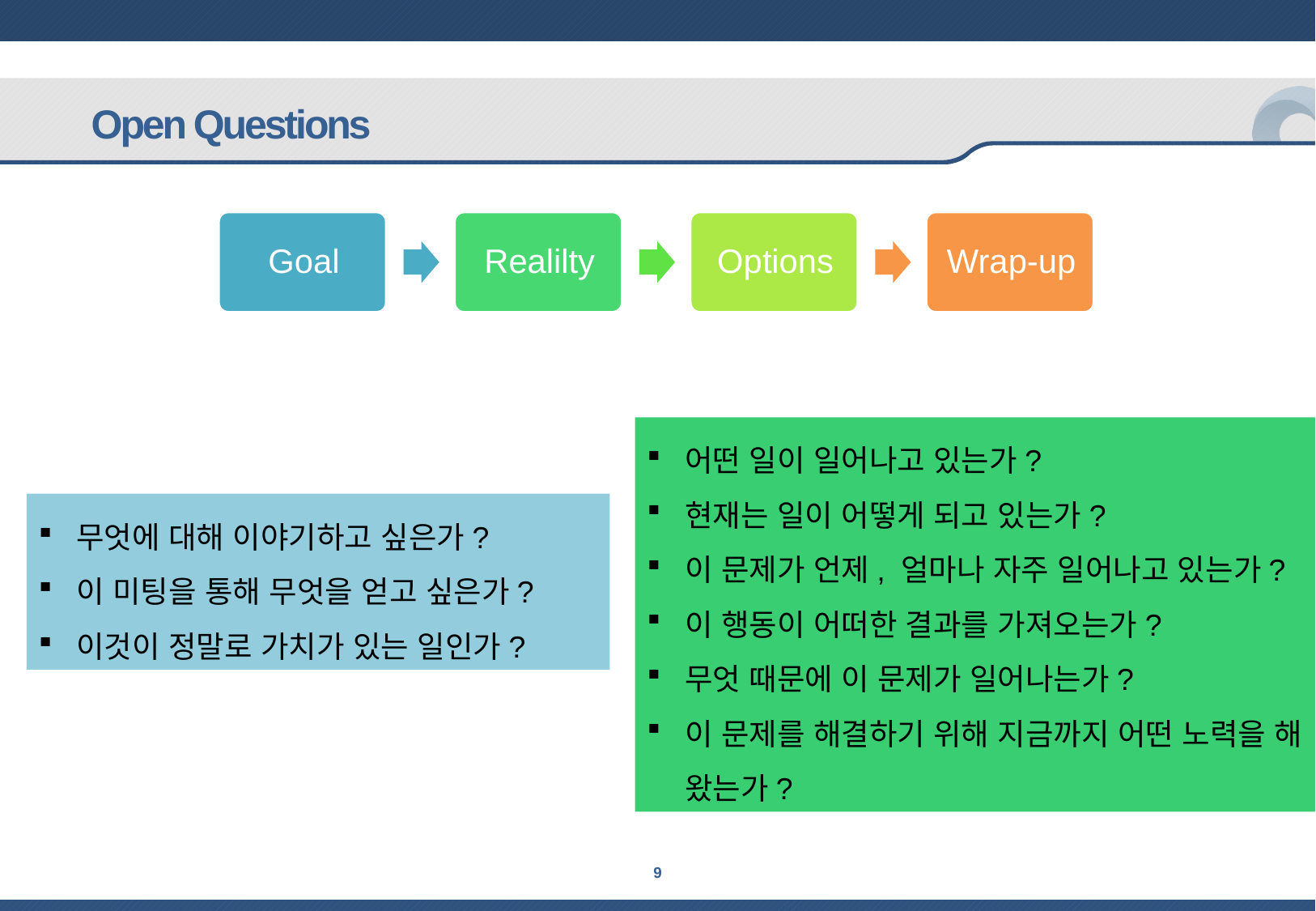

Open Questions
Goal

Realilty

Options

Wrap-up
어떤 일이 일어나고 있는가?
현재는 일이 어떻게 되고 있는가?
이 문제가 언제, 얼마나 자주 일어나고 있는가?
이 행동이 어떠한 결과를 가져오는가?
무엇 때문에 이 문제가 일어나는가?
이 문제를 해결하기 위해 지금까지 어떤 노력을 해 왔는가?
무엇에 대해 이야기하고 싶은가?
이 미팅을 통해 무엇을 얻고 싶은가?
이것이 정말로 가치가 있는 일인가?